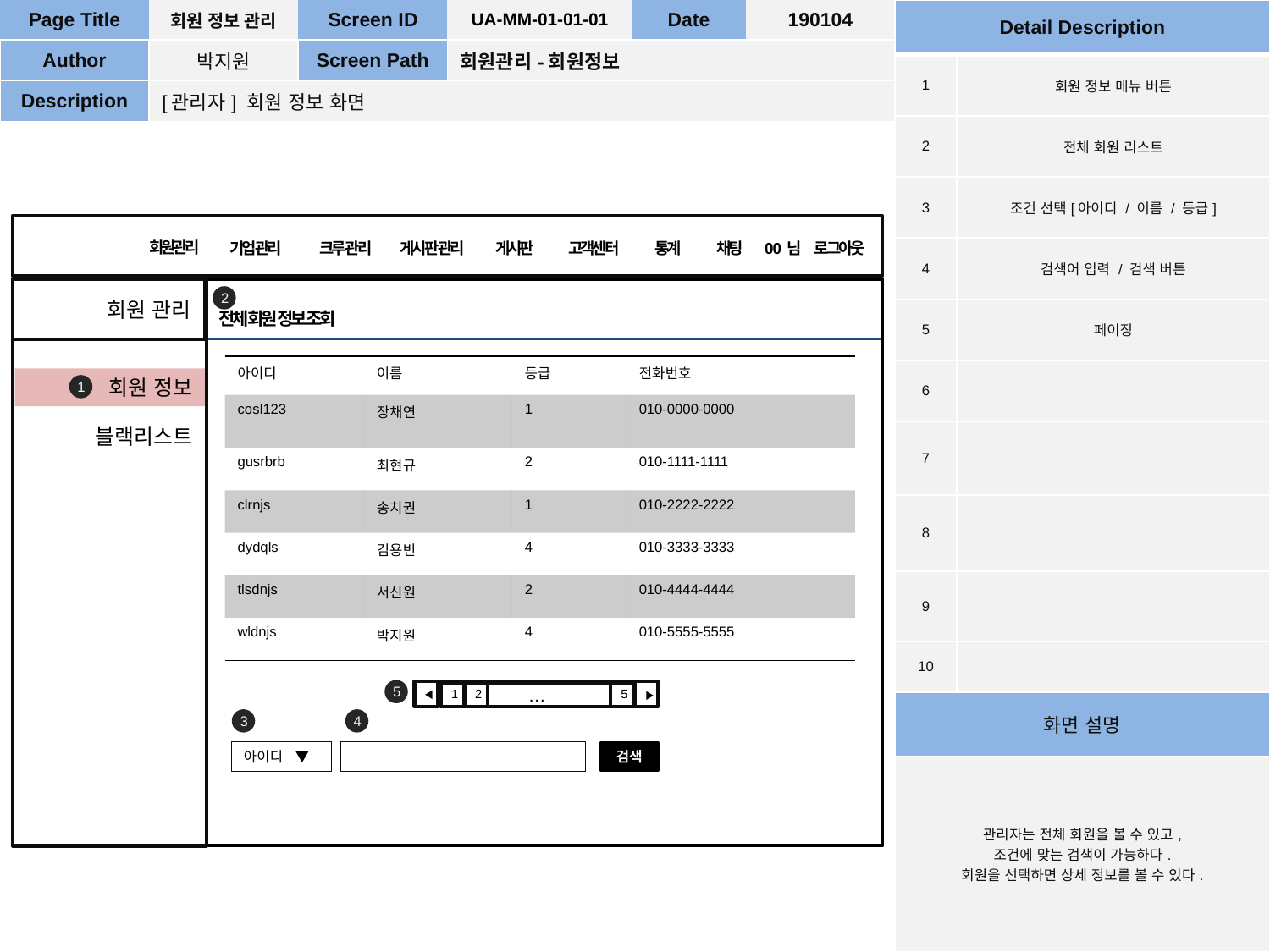

| Page Title | 회원 정보 관리 | Screen ID | UA-MM-01-01-01 | Date | 190104 |
| --- | --- | --- | --- | --- | --- |
| Author | 박지원 | Screen Path | 회원관리-회원정보 |  |  |
| Description | [관리자] 회원 정보 화면 |  |  |  |  |
| Detail Description |  |
| --- | --- |
| 1 | 회원 정보 메뉴 버튼 |
| 2 | 전체 회원 리스트 |
| 3 | 조건 선택[아이디 / 이름 / 등급] |
| 4 | 검색어 입력 / 검색 버튼 |
| 5 | 페이징 |
| 6 |  |
| 7 |  |
| 8 |  |
| 9 |  |
| 10 |  |
| 화면 설명 |  |
| 관리자는 전체 회원을 볼 수 있고, 조건에 맞는 검색이 가능하다. 회원을 선택하면 상세 정보를 볼 수 있다. |  |

회원관리
채팅
게시판
고객센터
0 0 님
로그아웃
기업 관리
크루 관리
게시판 관리
통계

2

회원 관리
전체 회원 정보 조회
| 아이디 | 이름 | 등급 | 전화번호 |
| --- | --- | --- | --- |
| cosl123 | 장채연 | 1 | 010-0000-0000 |
| gusrbrb | 최현규 | 2 | 010-1111-1111 |
| clrnjs | 송치권 | 1 | 010-2222-2222 |
| dydqls | 김용빈 | 4 | 010-3333-3333 |
| tlsdnjs | 서신원 | 2 | 010-4444-4444 |
| wldnjs | 박지원 | 4 | 010-5555-5555 |
회원 정보
1

블랙리스트
5

◀
1
5
2
▶
…
3

4

아이디   ▼

검색